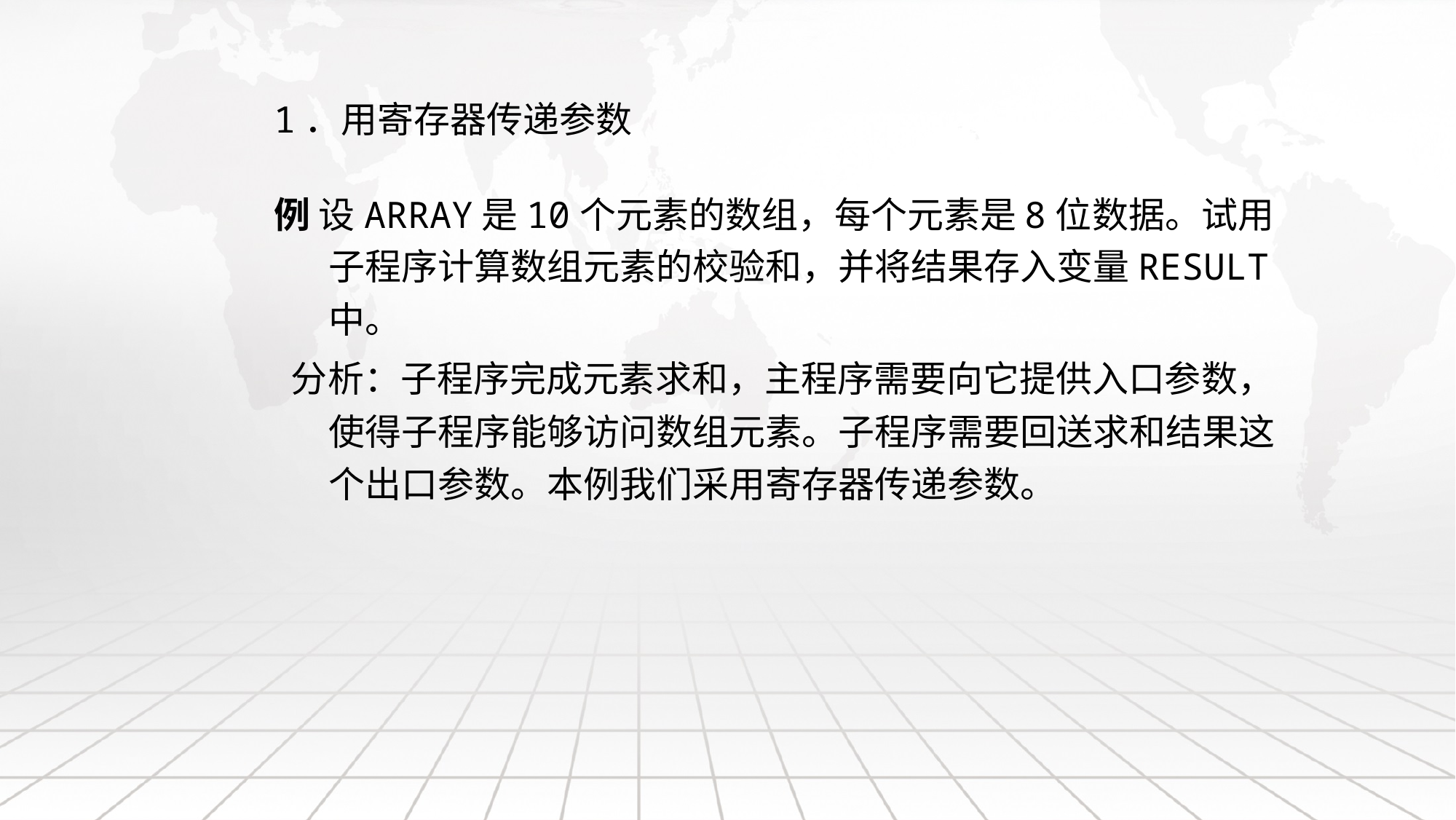

# 1．用寄存器传递参数
例 设ARRAY是10个元素的数组，每个元素是8位数据。试用子程序计算数组元素的校验和，并将结果存入变量RESULT中。
 分析：子程序完成元素求和，主程序需要向它提供入口参数，使得子程序能够访问数组元素。子程序需要回送求和结果这个出口参数。本例我们采用寄存器传递参数。